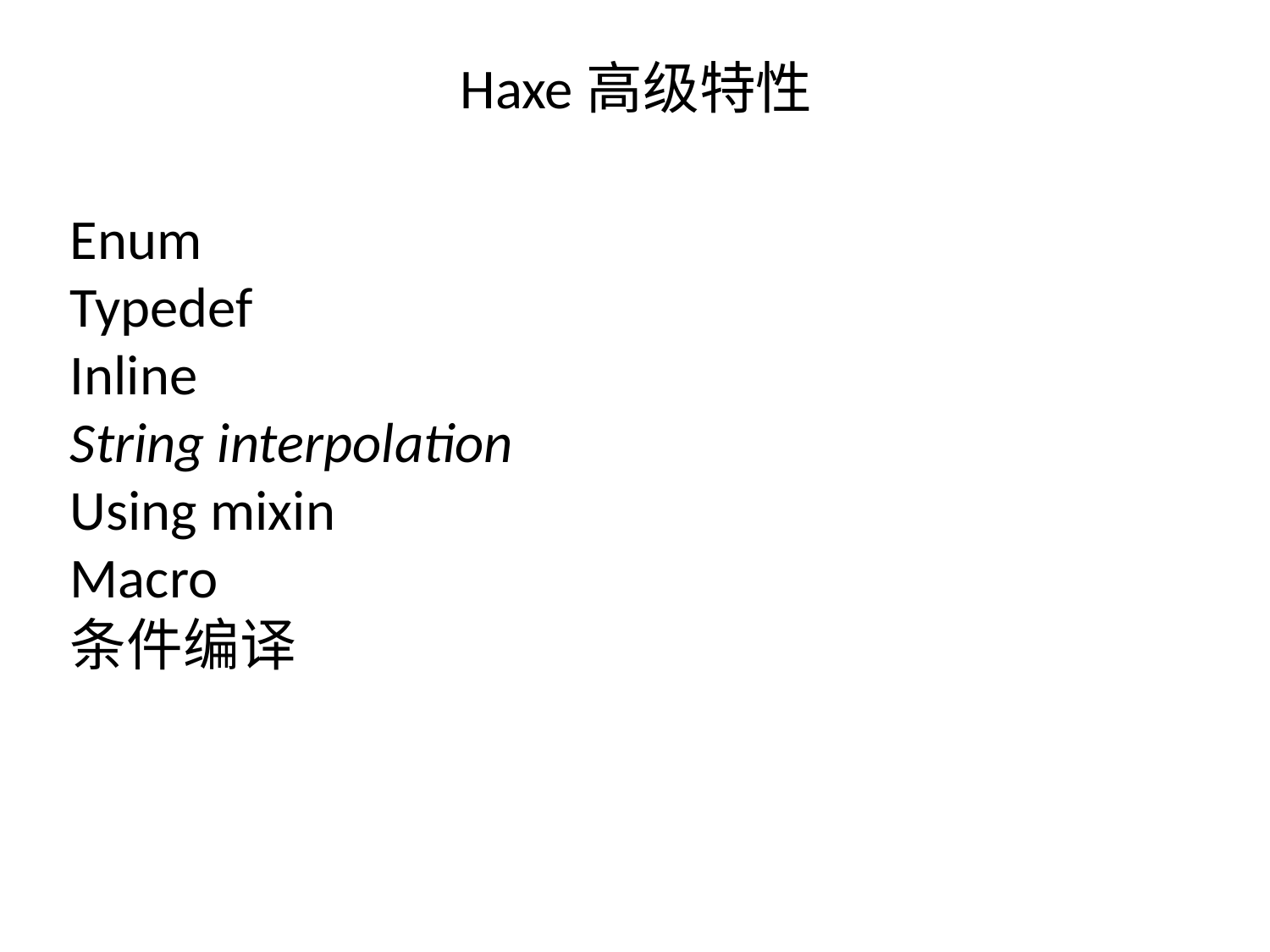

Haxe高级特性
Enum
Typedef
Inline
String interpolation
Using mixin
Macro
条件编译